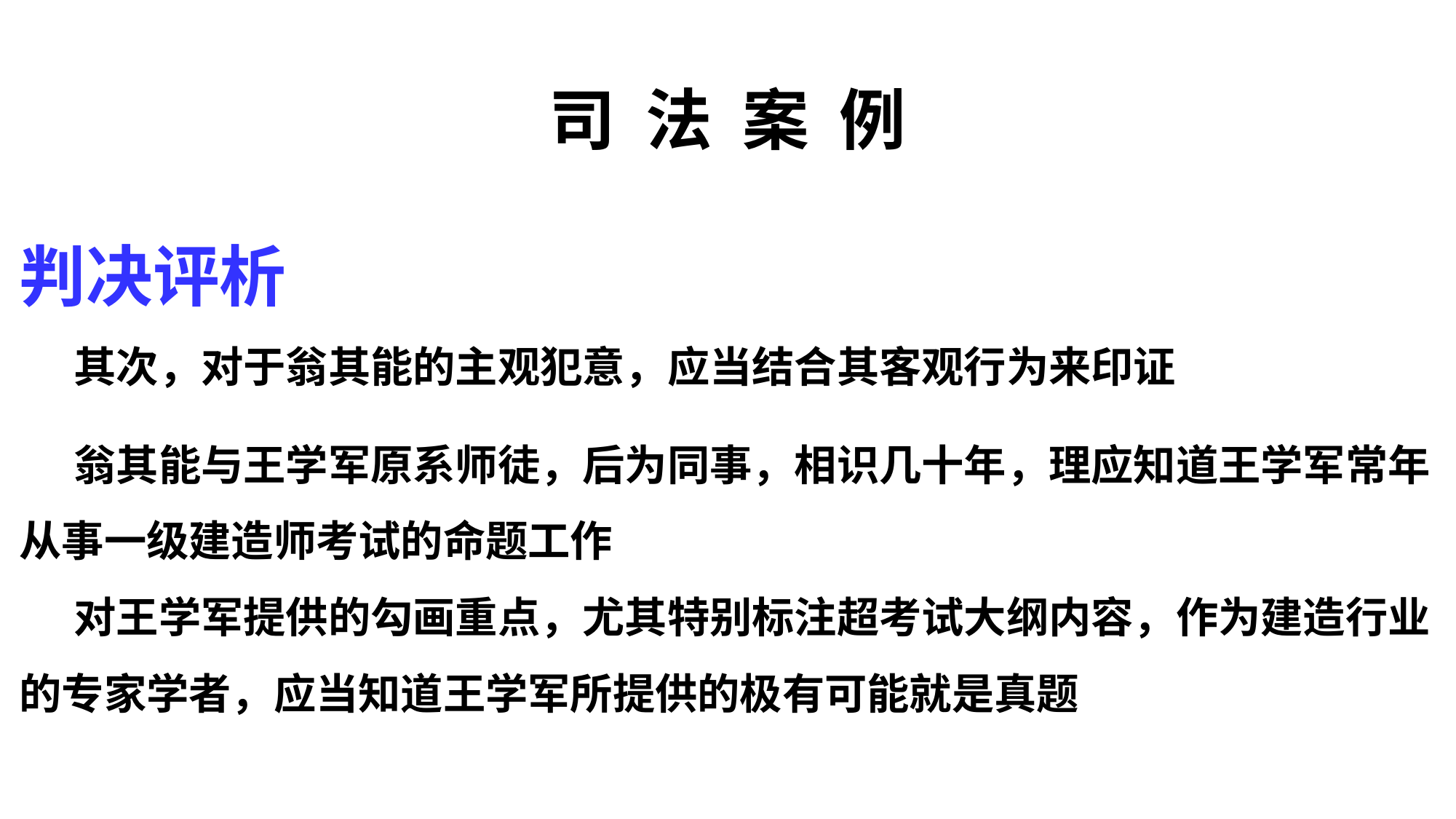

# 司  法  案  例
判决评析
其次，对于翁其能的主观犯意，应当结合其客观行为来印证

翁其能与王学军原系师徒，后为同事，相识几十年，理应知道王学军常年从事一级建造师考试的命题工作
对王学军提供的勾画重点，尤其特别标注超考试大纲内容，作为建造行业的专家学者，应当知道王学军所提供的极有可能就是真题